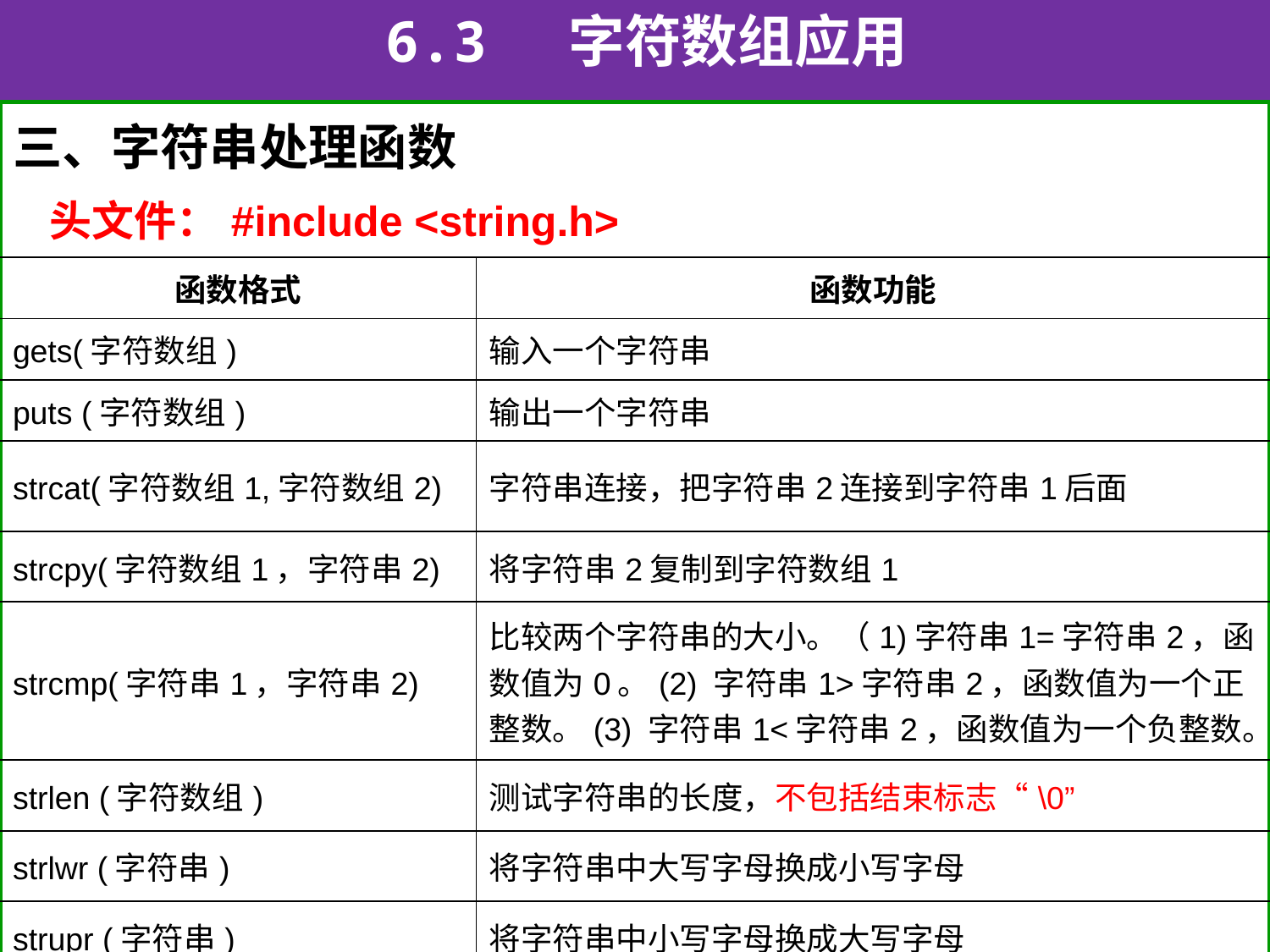

6.3  字符数组应用
| 三、字符串处理函数 头文件：#include <string.h> |  |
| --- | --- |
| 函数格式 | 函数功能 |
| gets(字符数组) | 输入一个字符串 |
| puts (字符数组) | 输出一个字符串 |
| strcat(字符数组1,字符数组2) | 字符串连接，把字符串2连接到字符串1后面 |
| strcpy(字符数组1，字符串2) | 将字符串2复制到字符数组1 |
| strcmp(字符串1，字符串2) | 比较两个字符串的大小。（1)字符串1=字符串2，函数值为0。(2) 字符串1>字符串2，函数值为一个正整数。(3) 字符串1<字符串2，函数值为一个负整数。 |
| strlen (字符数组) | 测试字符串的长度，不包括结束标志“\0” |
| strlwr (字符串) | 将字符串中大写字母换成小写字母 |
| strupr (字符串) | 将字符串中小写字母换成大写字母 |